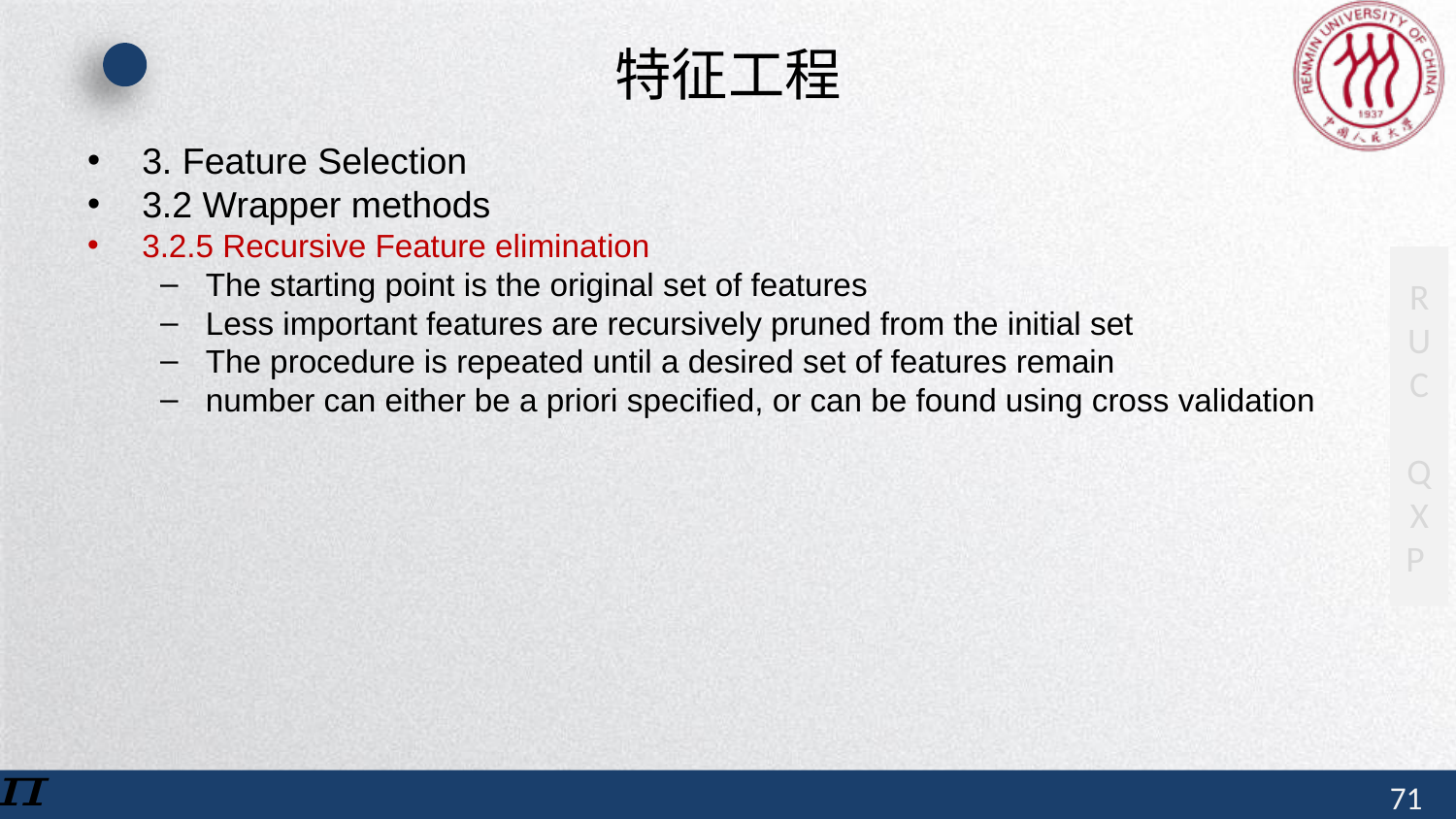

# 特征工程
3. Feature Selection
3.2 Wrapper methods
3.2.5 Recursive Feature elimination
The starting point is the original set of features
Less important features are recursively pruned from the initial set
The procedure is repeated until a desired set of features remain
number can either be a priori specified, or can be found using cross validation